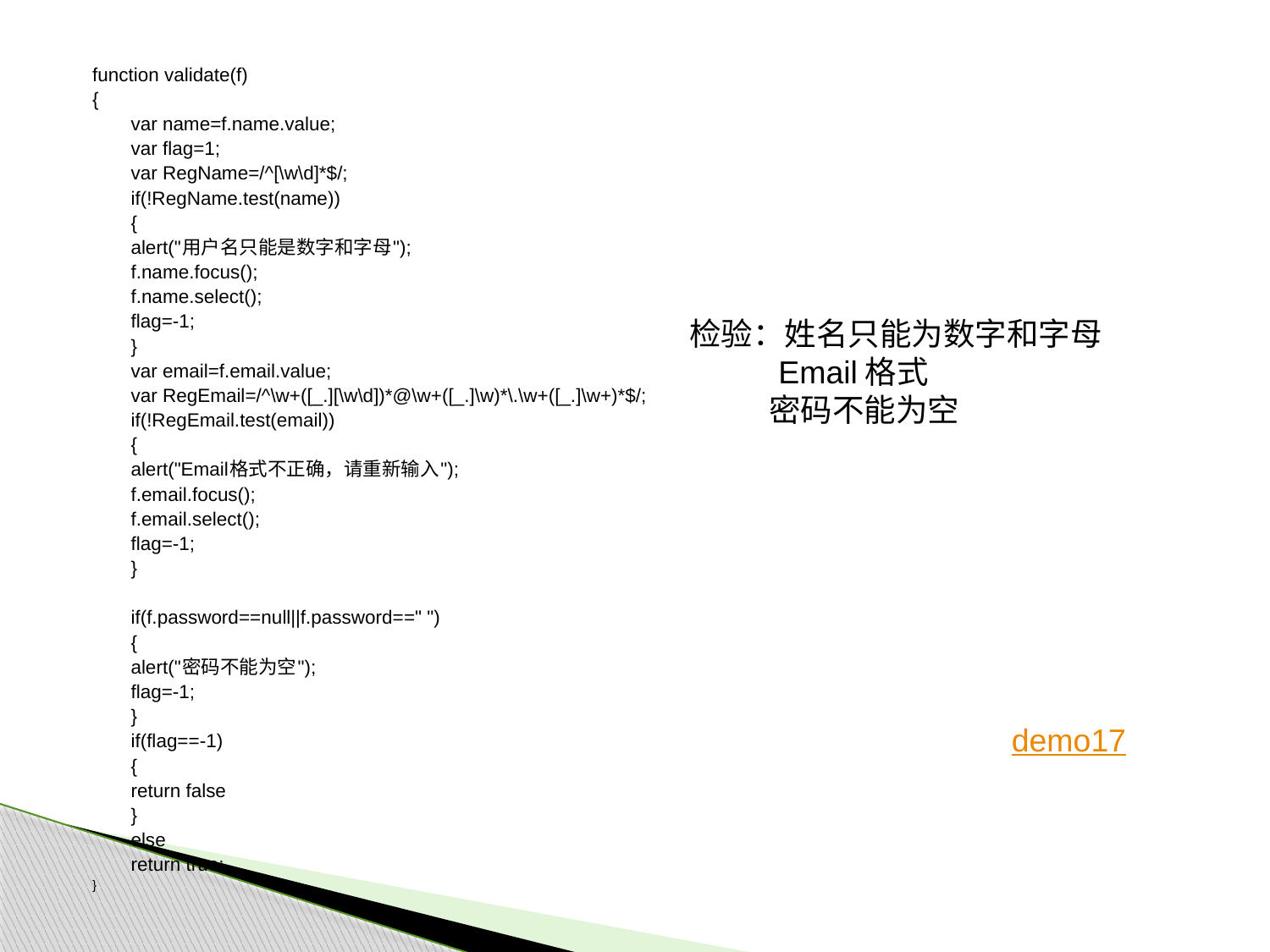

function validate(f)
{
	var name=f.name.value;
	var flag=1;
	var RegName=/^[\w\d]*$/;
	if(!RegName.test(name))
	{
		alert("用户名只能是数字和字母");
		f.name.focus();
		f.name.select();
		flag=-1;
	}
	var email=f.email.value;
	var RegEmail=/^\w+([_.][\w\d])*@\w+([_.]\w)*\.\w+([_.]\w+)*$/;
		if(!RegEmail.test(email))
	{
		alert("Email格式不正确，请重新输入");
		f.email.focus();
		f.email.select();
		flag=-1;
	}

	if(f.password==null||f.password==" ")
	{
		alert("密码不能为空");
		flag=-1;
	}
	if(flag==-1)
	{
		return false
	}
	else
		return true;
}
检验：姓名只能为数字和字母
          Email格式
          密码不能为空
demo17